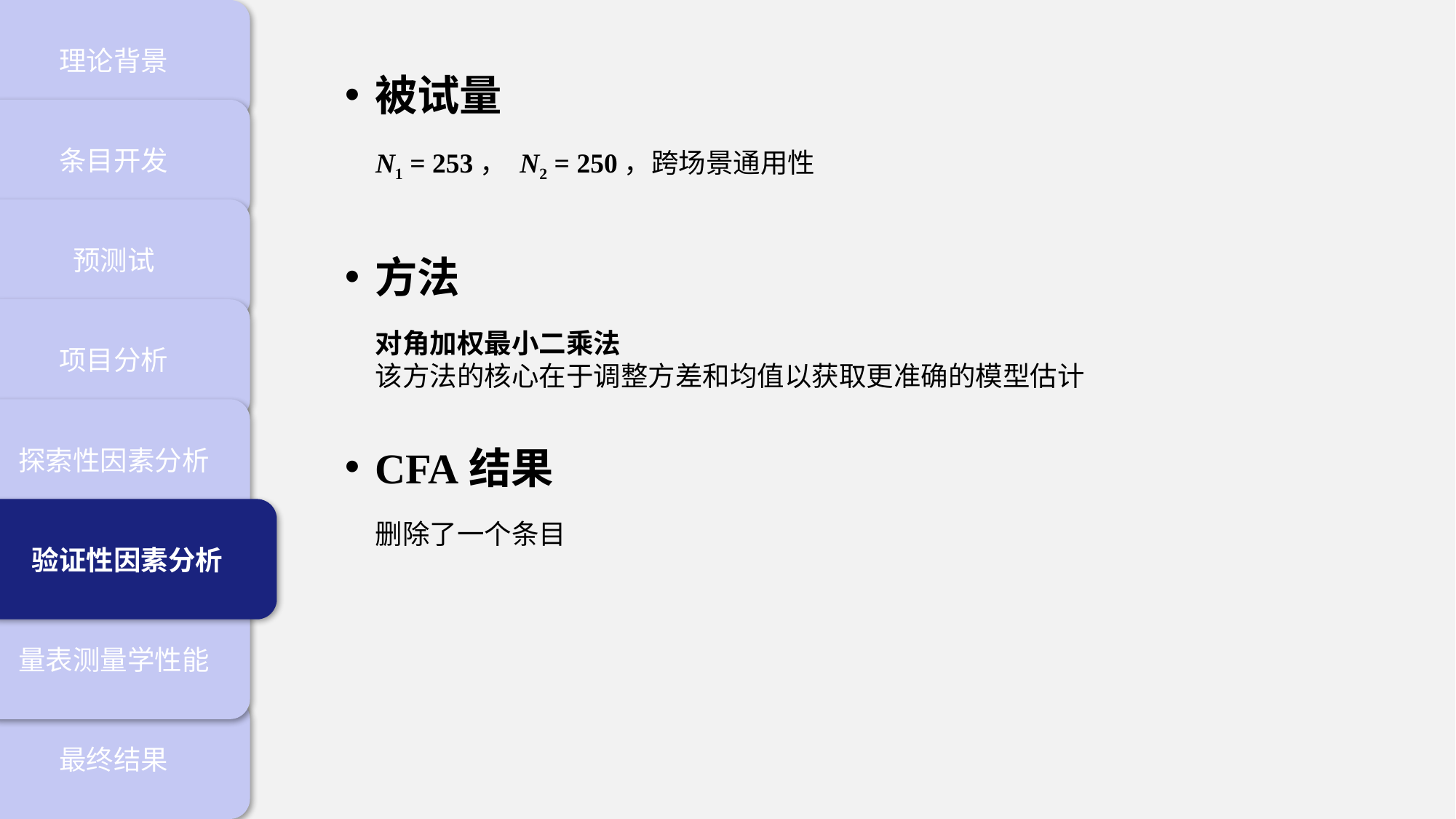

理论背景
被试量
条目开发
N1 = 253， N2 = 250，跨场景通用性
预测试
方法
项目分析
对角加权最小二乘法
该方法的核心在于调整方差和均值以获取更准确的模型估计
探索性因素分析
CFA结果
验证性因素分析
删除了一个条目
量表测量学性能
最终结果